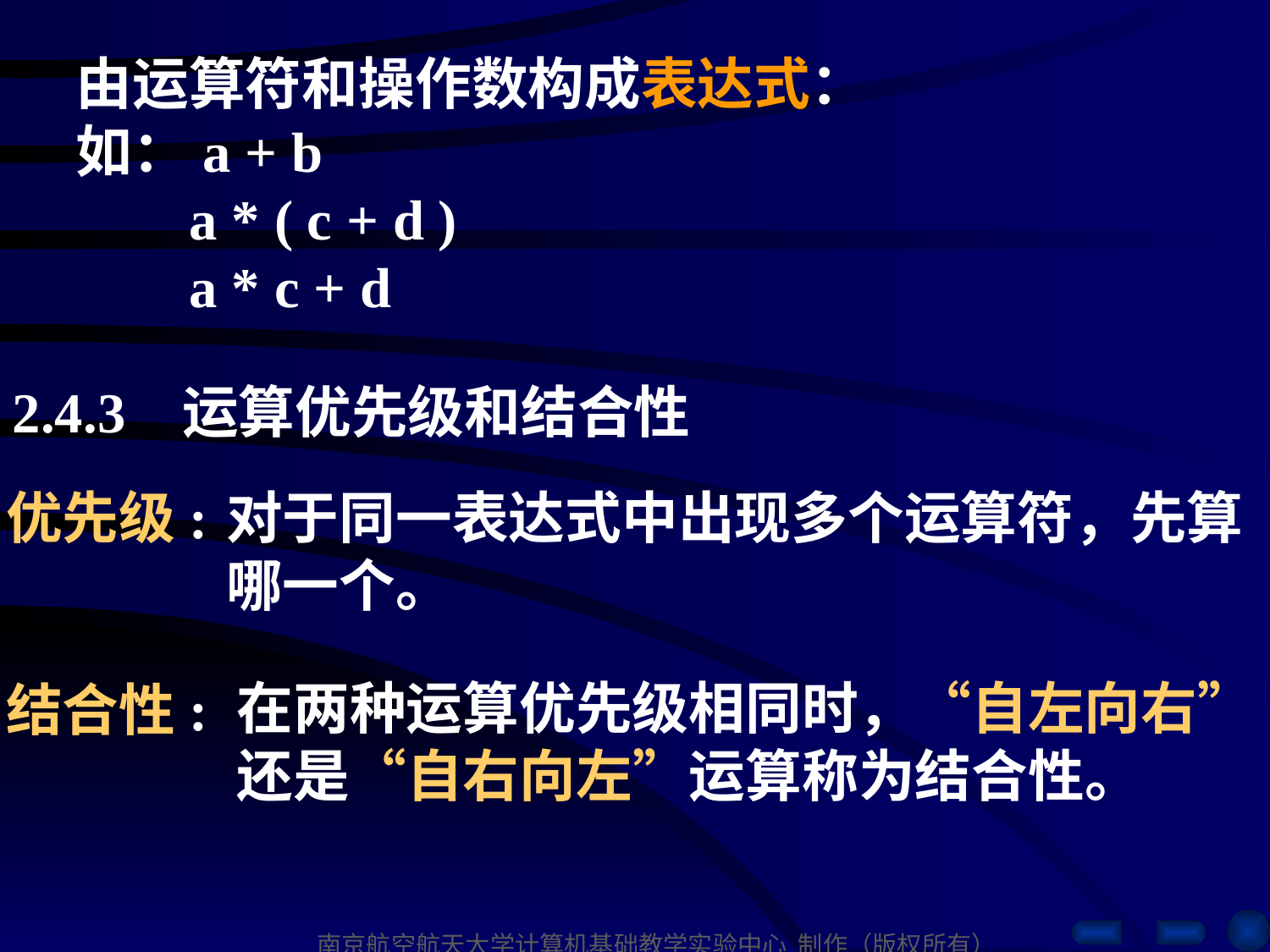

由运算符和操作数构成表达式：
如：a + b
        a * ( c + d )
        a * c + d
2.4.3   运算优先级和结合性
优先级:
对于同一表达式中出现多个运算符，先算 哪一个。
在两种运算优先级相同时，“自左向右”还是“自右向左”运算称为结合性。
结合性: